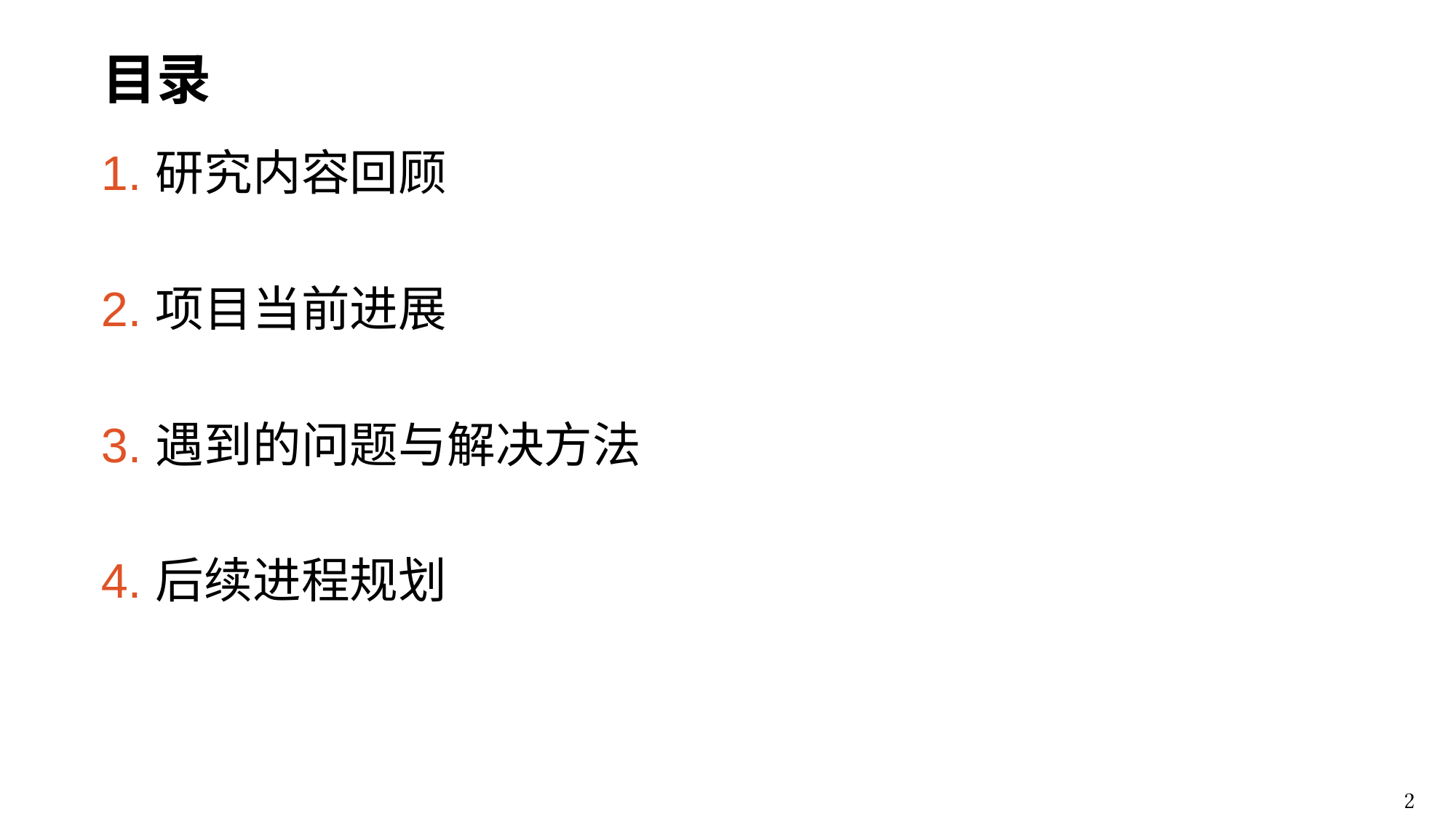

# 目录
研究内容回顾

项目当前进展

遇到的问题与解决方法

后续进程规划
2